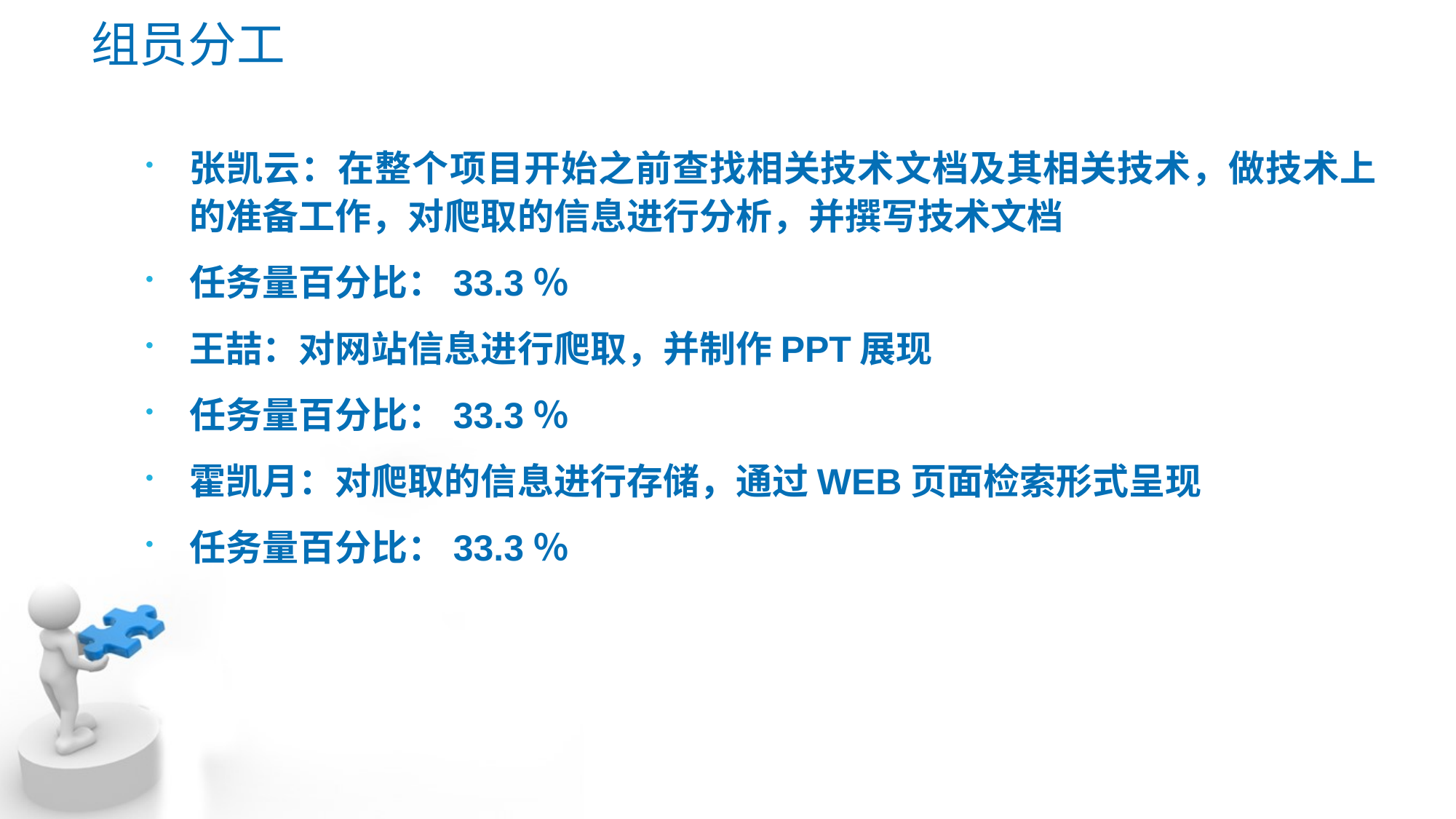

# 组员分工

张凯云：在整个项目开始之前查找相关技术文档及其相关技术，做技术上的准备工作，对爬取的信息进行分析，并撰写技术文档
任务量百分比：33.3％
王喆：对网站信息进行爬取，并制作PPT展现
任务量百分比：33.3％
霍凯月：对爬取的信息进行存储，通过WEB页面检索形式呈现
任务量百分比：33.3％